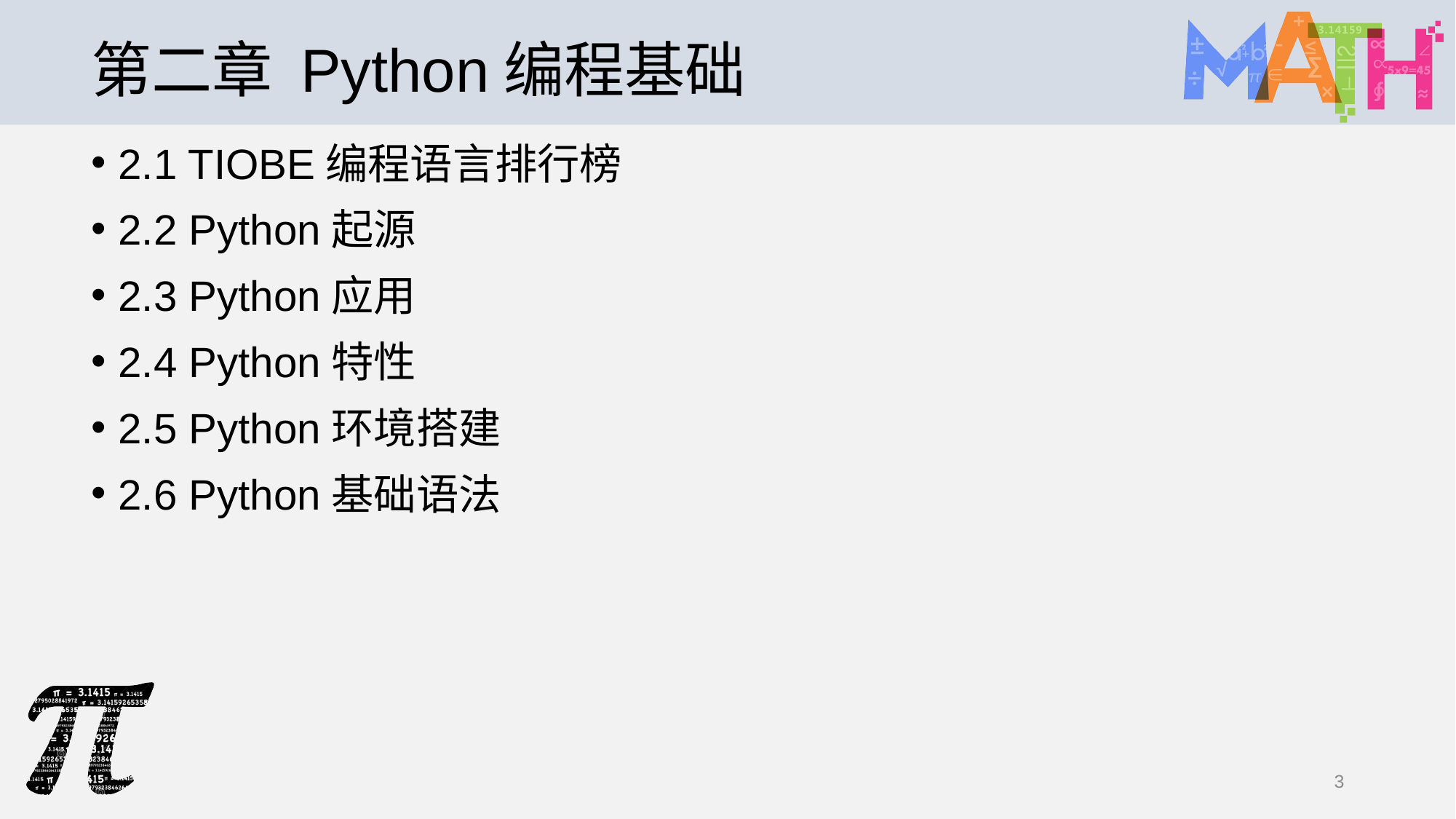

# 第二章 Python编程基础
2.1 TIOBE编程语言排行榜
2.2 Python起源
2.3 Python应用
2.4 Python特性
2.5 Python环境搭建
2.6 Python基础语法
3